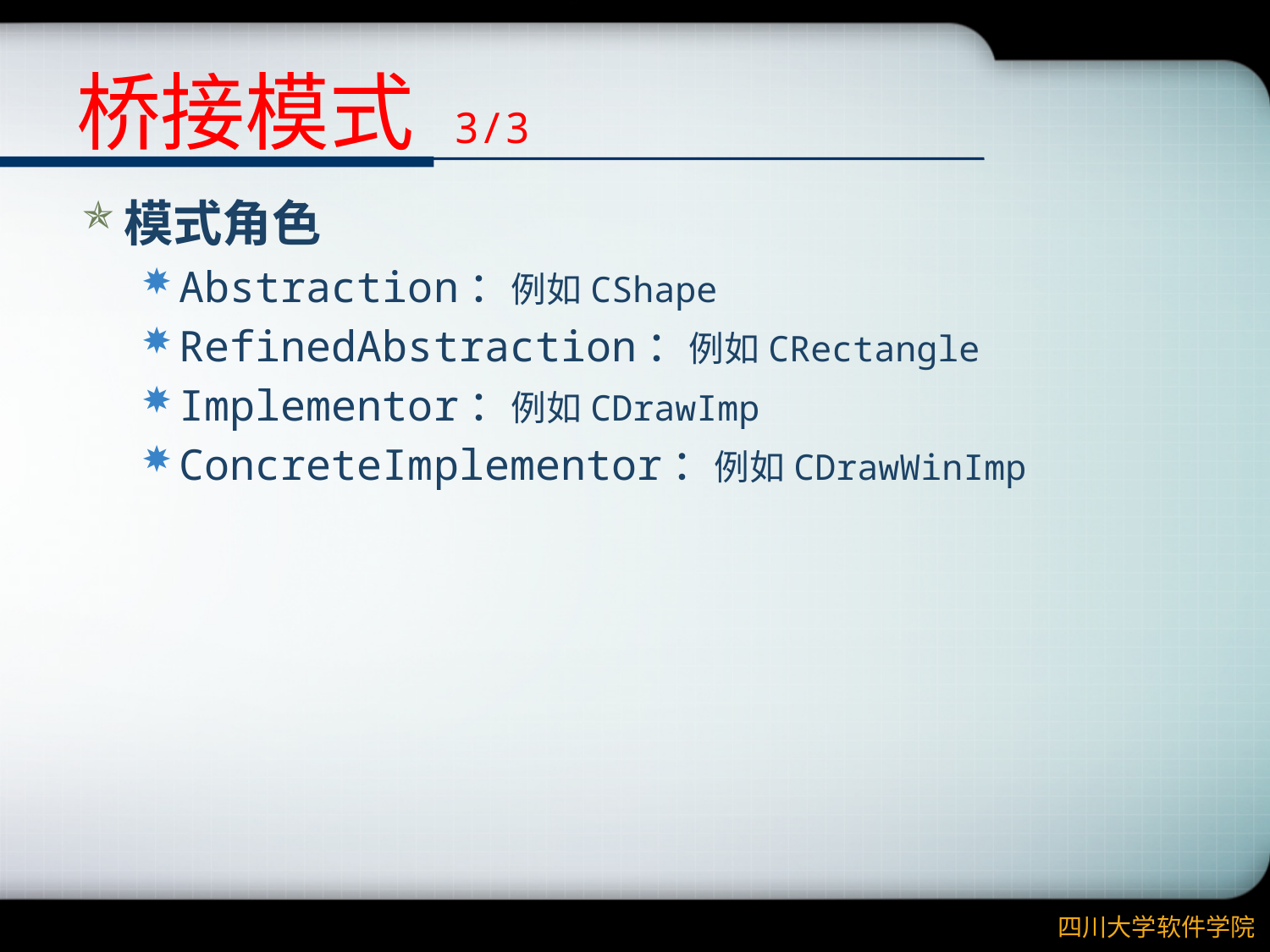

# 桥接模式 3/3
模式角色
Abstraction：例如CShape
RefinedAbstraction：例如CRectangle
Implementor：例如CDrawImp
ConcreteImplementor：例如CDrawWinImp